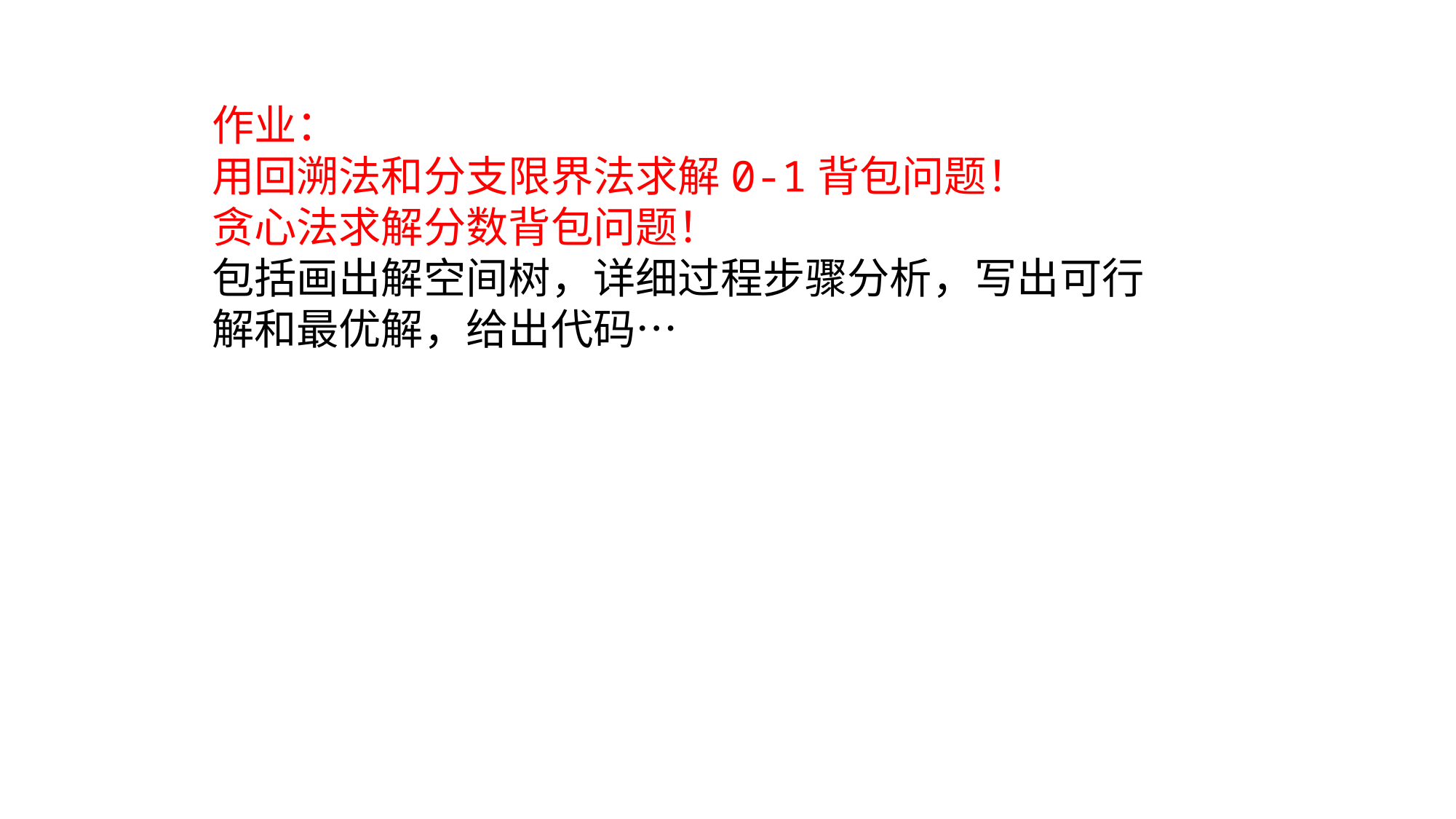

作业：
用回溯法和分支限界法求解0-1背包问题！
贪心法求解分数背包问题！
包括画出解空间树，详细过程步骤分析，写出可行解和最优解，给出代码…